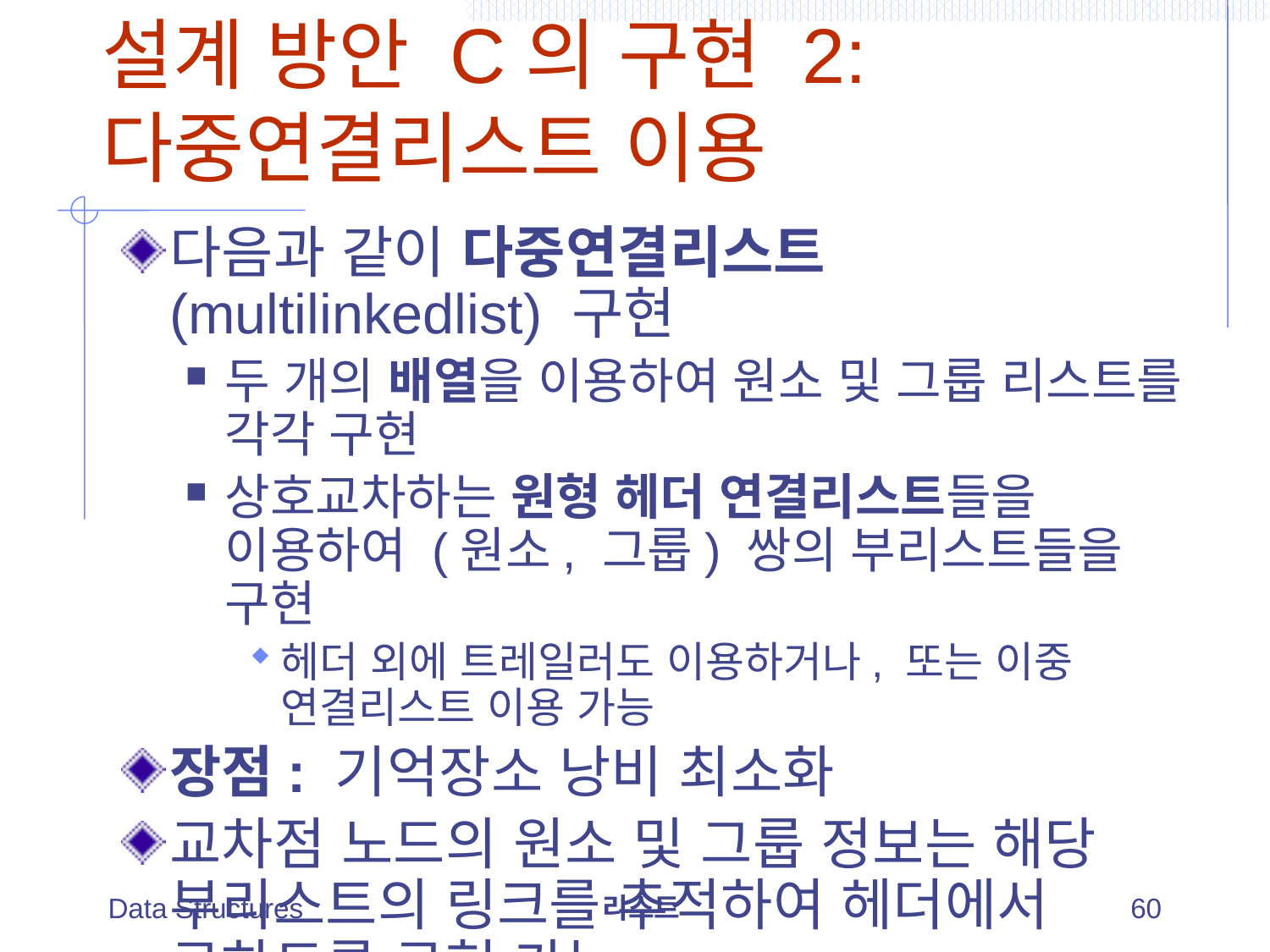

# 설계 방안 C의 구현 2: 다중연결리스트 이용
다음과 같이 다중연결리스트(multilinkedlist) 구현
두 개의 배열을 이용하여 원소 및 그룹 리스트를 각각 구현
상호교차하는 원형 헤더 연결리스트들을 이용하여 (원소, 그룹) 쌍의 부리스트들을 구현
헤더 외에 트레일러도 이용하거나, 또는 이중 연결리스트 이용 가능
장점: 기억장소 낭비 최소화
교차점 노드의 원소 및 그룹 정보는 해당 부리스트의 링크를 추적하여 헤더에서 구하도록 구현 가능
또는, 각 교차점 노드에 원소 및 그룹 헤더로 직행하는 포인터들을 추가
Data Structures
리스트
60